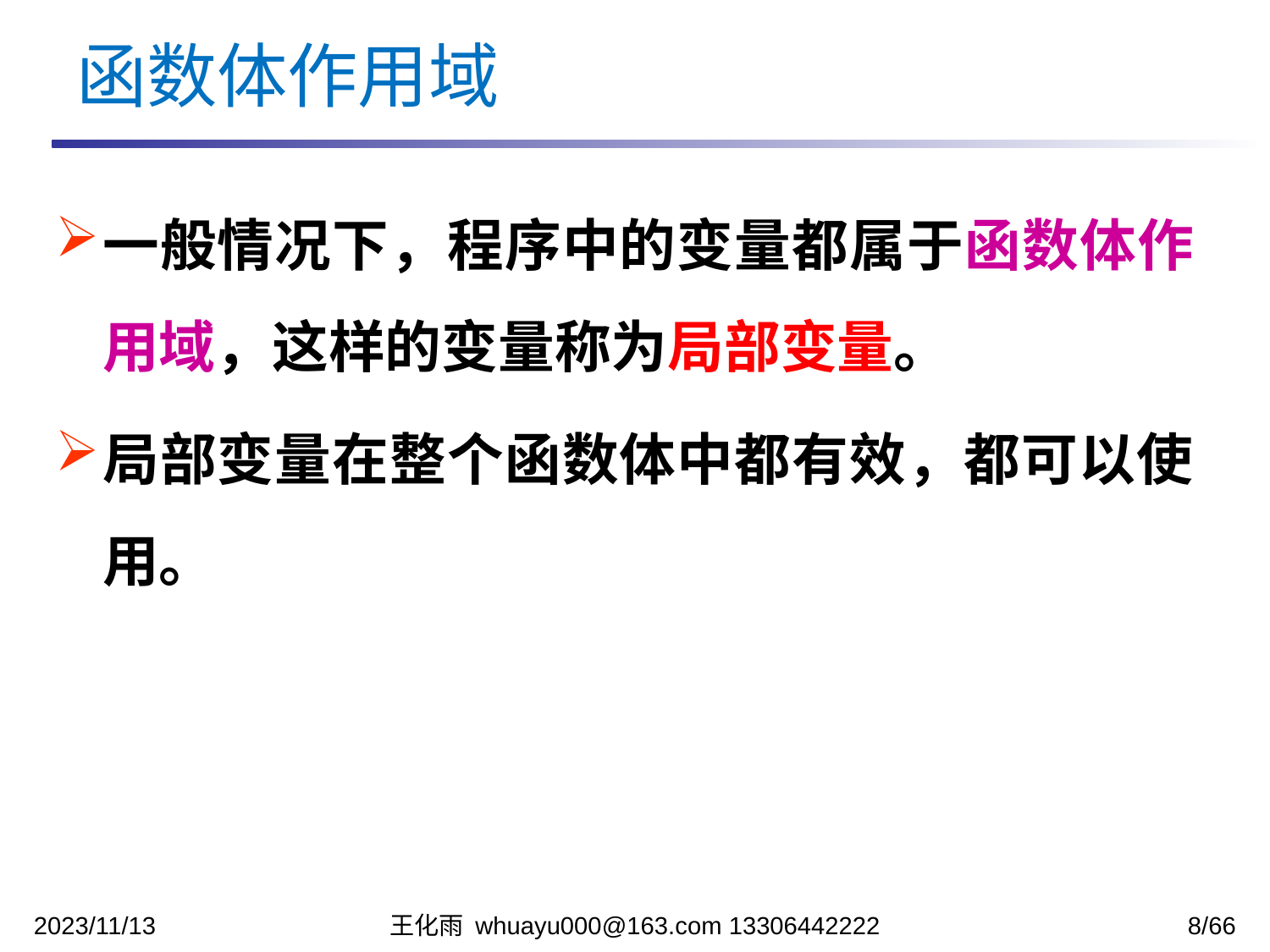

函数体作用域
一般情况下，程序中的变量都属于函数体作用域，这样的变量称为局部变量。
局部变量在整个函数体中都有效，都可以使用。
2023/11/13
王化雨 whuayu000@163.com 13306442222
8/66